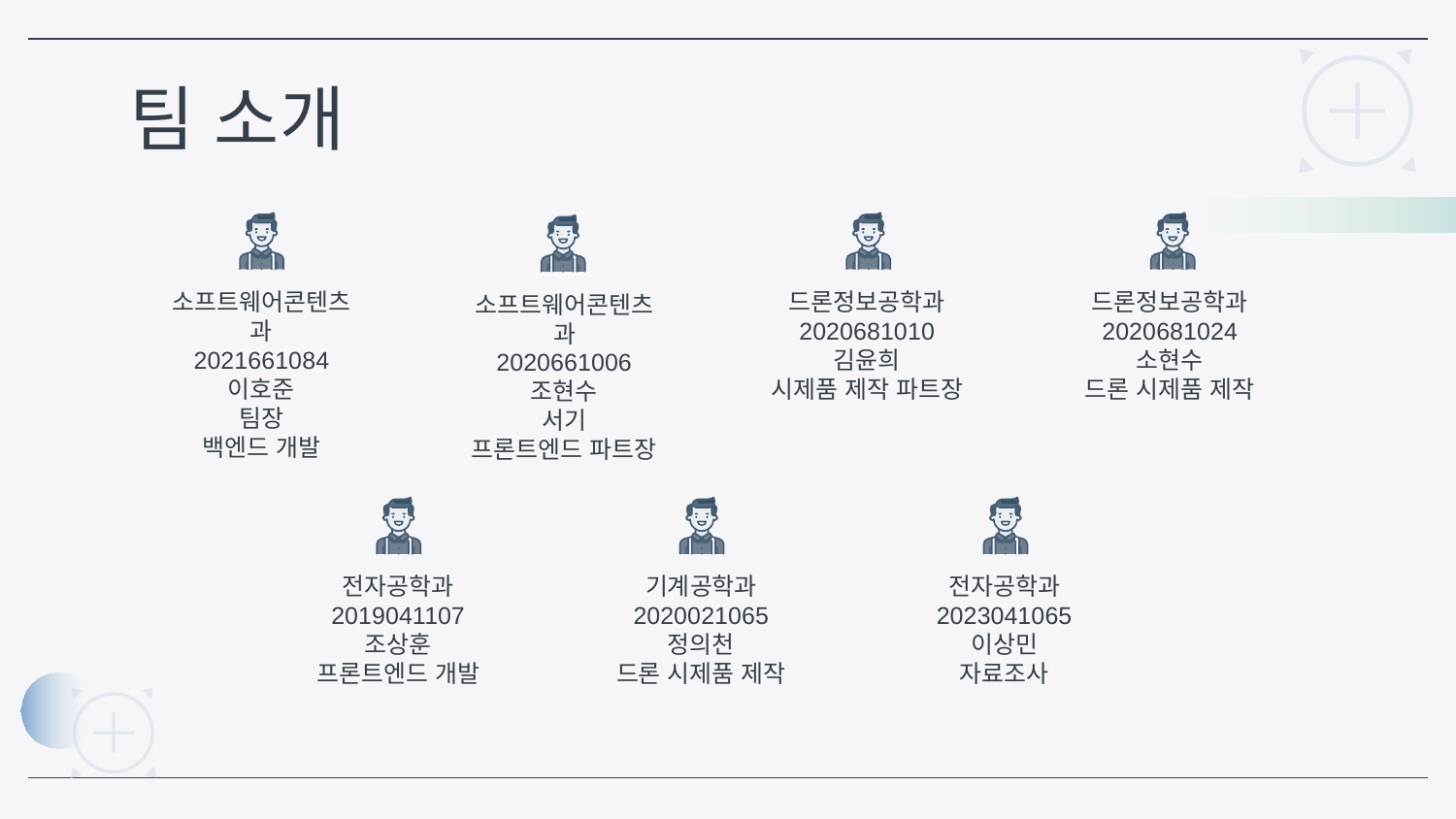

# 팀 소개

소프트웨어콘텐츠과
2021661084
이호준
팀장
백엔드 개발
드론정보공학과
2020681010
김윤희
시제품 제작 파트장
드론정보공학과
2020681024
소현수
드론 시제품 제작
소프트웨어콘텐츠과
2020661006
조현수
서기
프론트엔드 파트장

전자공학과
2019041107
조상훈
프론트엔드 개발
기계공학과
2020021065
정의천
드론 시제품 제작
전자공학과
2023041065
이상민
자료조사